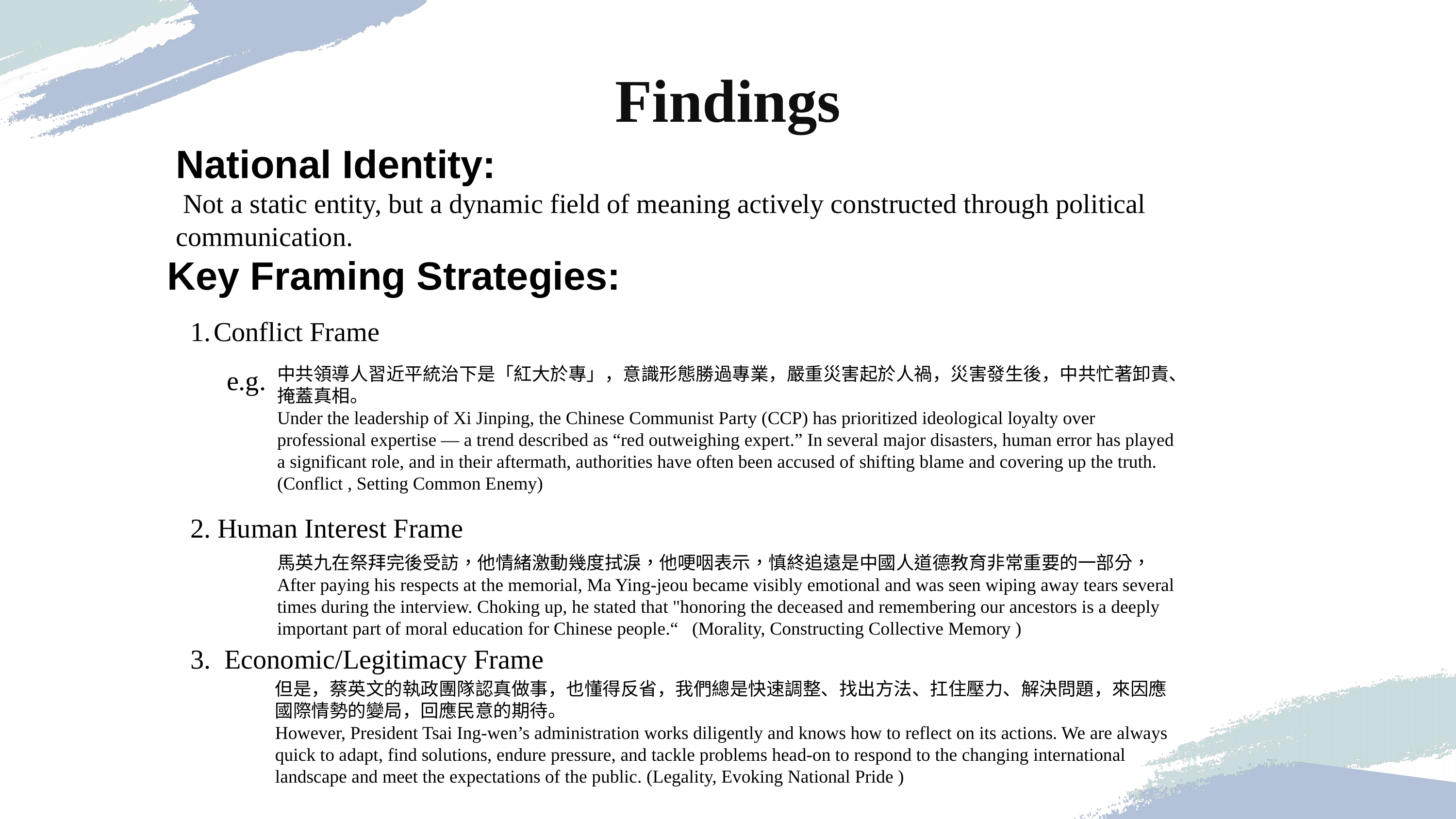

Findings
National Identity:
 Not a static entity, but a dynamic field of meaning actively constructed through political communication.
Key Framing Strategies:
Conflict Frame
e.g.

2. Human Interest Frame

3.  Economic/Legitimacy Frame

中共領導人習近平統治下是「紅大於專」，意識形態勝過專業，嚴重災害起於人禍，災害發生後，中共忙著卸責、掩蓋真相。
Under the leadership of Xi Jinping, the Chinese Communist Party (CCP) has prioritized ideological loyalty over professional expertise — a trend described as “red outweighing expert.” In several major disasters, human error has played a significant role, and in their aftermath, authorities have often been accused of shifting blame and covering up the truth.(Conflict , Setting Common Enemy)
馬英九在祭拜完後受訪，他情緒激動幾度拭淚，他哽咽表示，慎終追遠是中國人道德教育非常重要的一部分，
After paying his respects at the memorial, Ma Ying-jeou became visibly emotional and was seen wiping away tears several times during the interview. Choking up, he stated that "honoring the deceased and remembering our ancestors is a deeply important part of moral education for Chinese people.“   (Morality, Constructing Collective Memory )

但是，蔡英文的執政團隊認真做事，也懂得反省，我們總是快速調整、找出方法、扛住壓力、解決問題，來因應國際情勢的變局，回應民意的期待。
However, President Tsai Ing-wen’s administration works diligently and knows how to reflect on its actions. We are always quick to adapt, find solutions, endure pressure, and tackle problems head-on to respond to the changing international landscape and meet the expectations of the public. (Legality, Evoking National Pride )